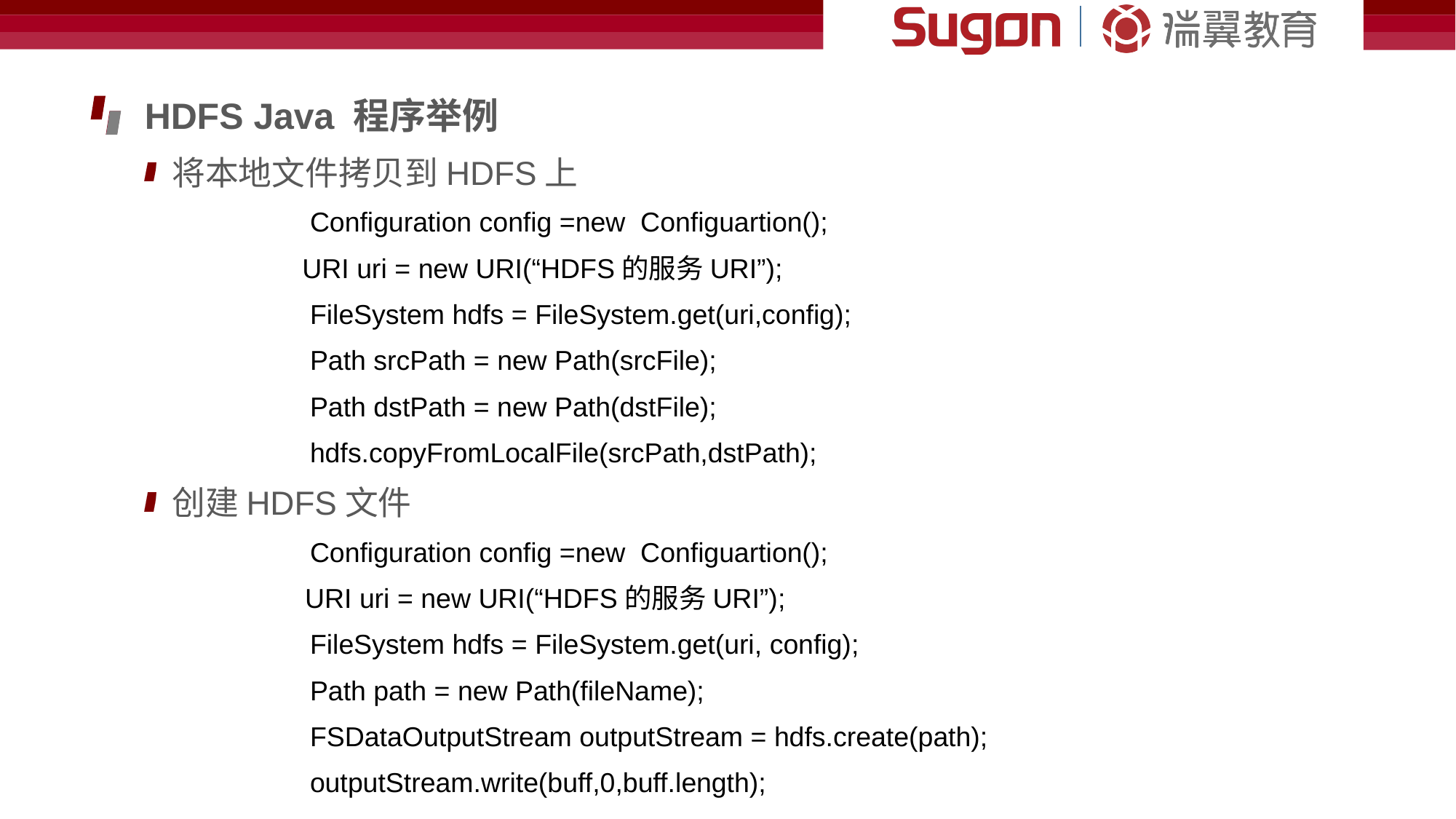

HDFS Java 程序举例

将本地文件拷贝到HDFS上
  Configuration config =new  Configuartion();
 URI uri = new URI(“HDFS的服务URI”);
  FileSystem hdfs = FileSystem.get(uri,config);
  Path srcPath = new Path(srcFile);
  Path dstPath = new Path(dstFile);
  hdfs.copyFromLocalFile(srcPath,dstPath);
创建HDFS文件
  Configuration config =new  Configuartion();
                     URI uri = new URI(“HDFS的服务URI”);
  FileSystem hdfs = FileSystem.get(uri, config);
  Path path = new Path(fileName);
  FSDataOutputStream outputStream = hdfs.create(path);
  outputStream.write(buff,0,buff.length);